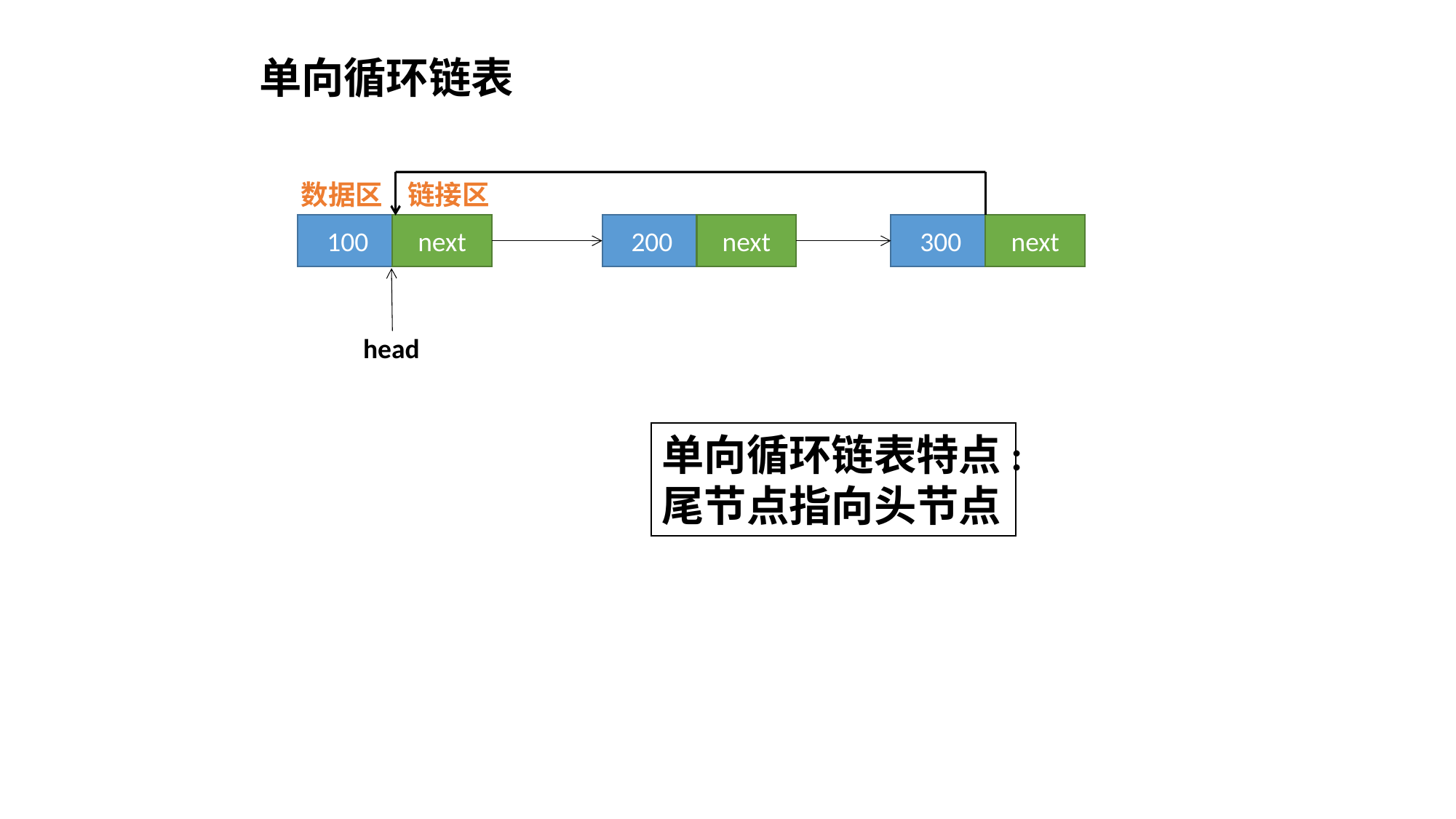

单向循环链表
数据区    链接区
100
next
200
next
300
next
head
单向循环链表特点:
尾节点指向头节点